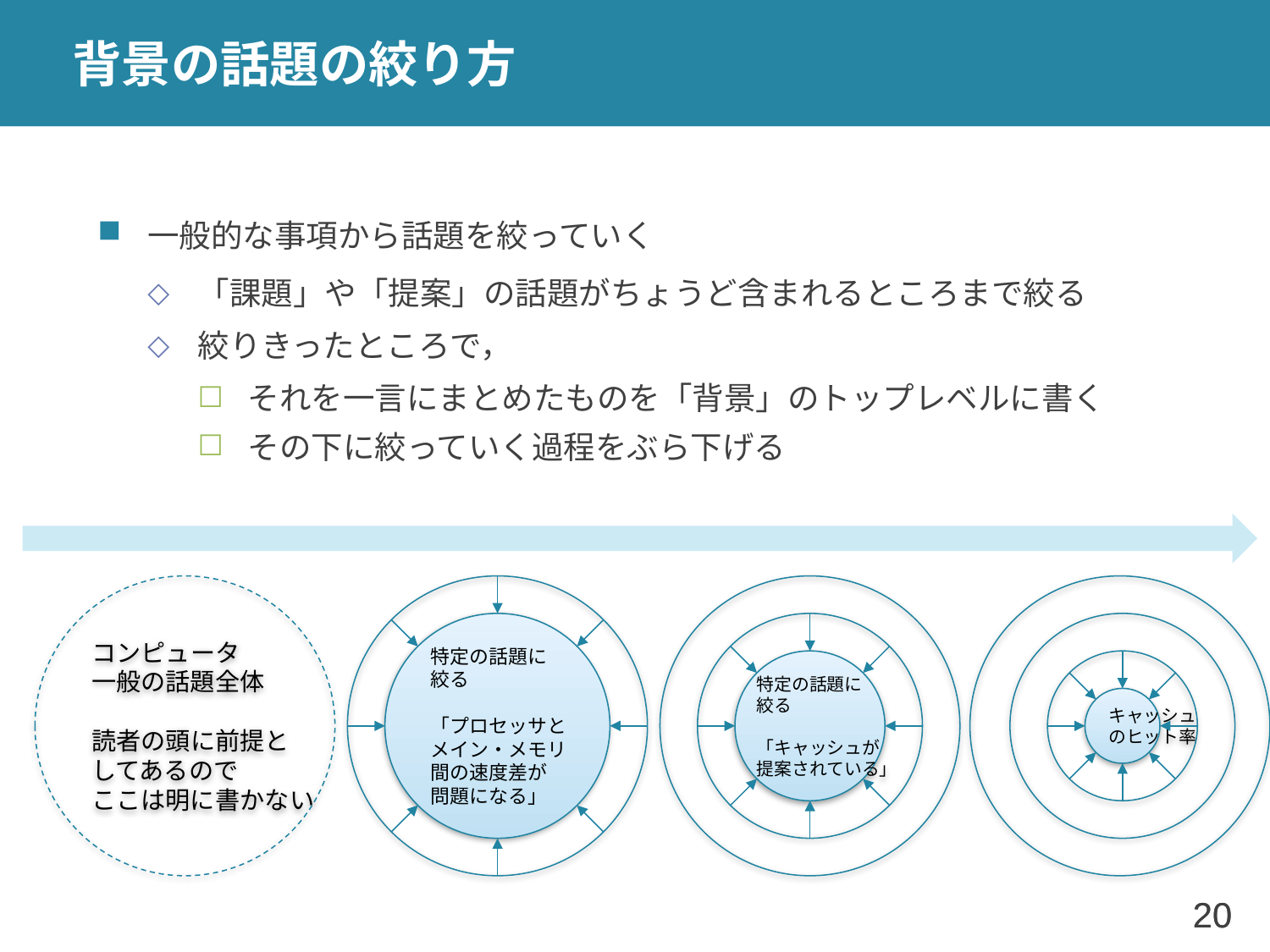

# 背景の話題の絞り方
一般的な事項から話題を絞っていく
「課題」や「提案」の話題がちょうど含まれるところまで絞る
絞りきったところで，
それを一言にまとめたものを「背景」のトップレベルに書く
その下に絞っていく過程をぶら下げる

コンピュータ
一般の話題全体
読者の頭に前提と
してあるので
ここは明に書かない

特定の話題に
絞る
「プロセッサと
メイン・メモリ
間の速度差が
問題になる」

特定の話題に
絞る

「キャッシュが
提案されている」

キャッシュ
のヒット率